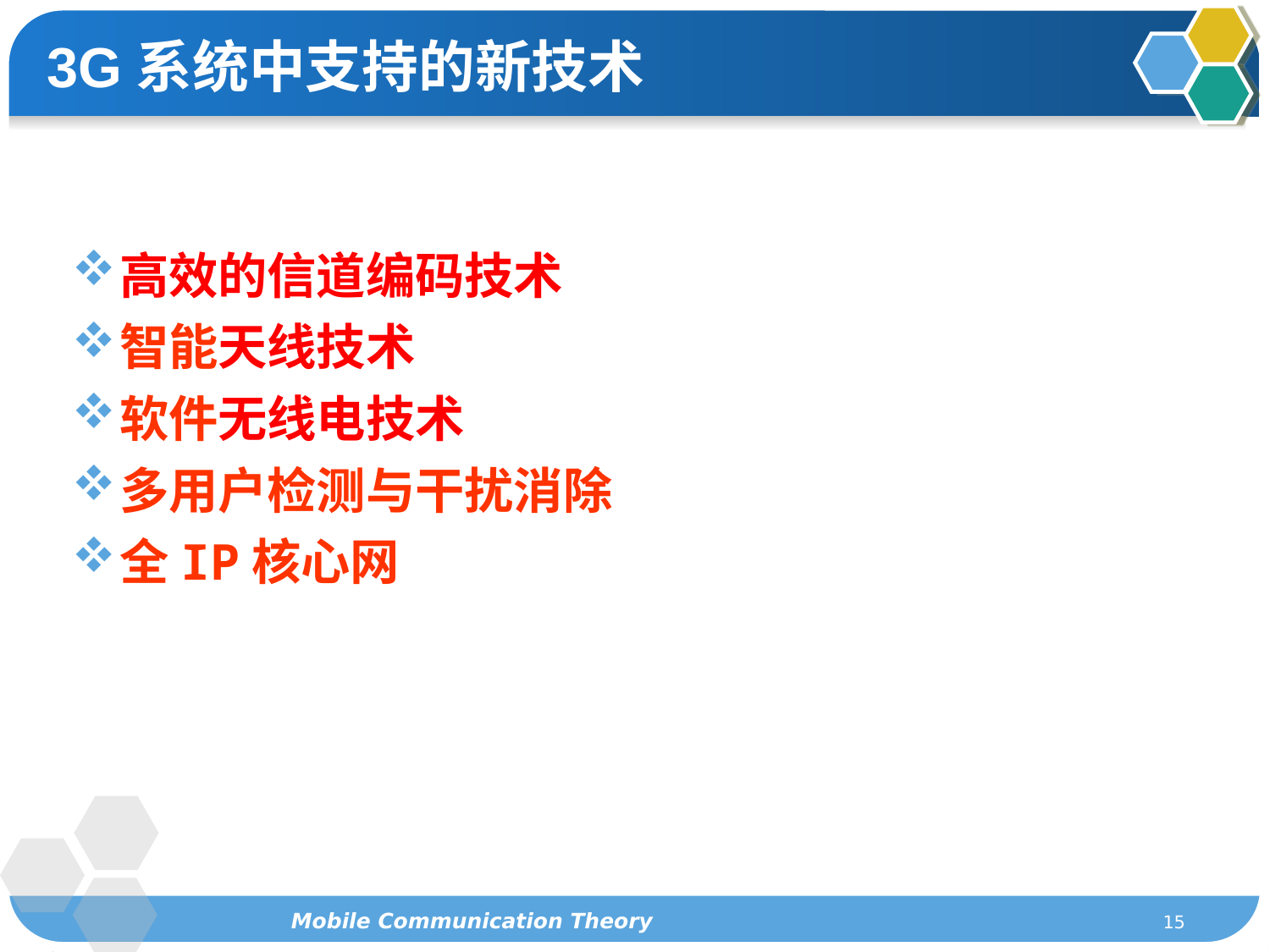

3G系统中支持的新技术
高效的信道编码技术
智能天线技术
软件无线电技术
多用户检测与干扰消除
全IP核心网
Mobile Communication Theory